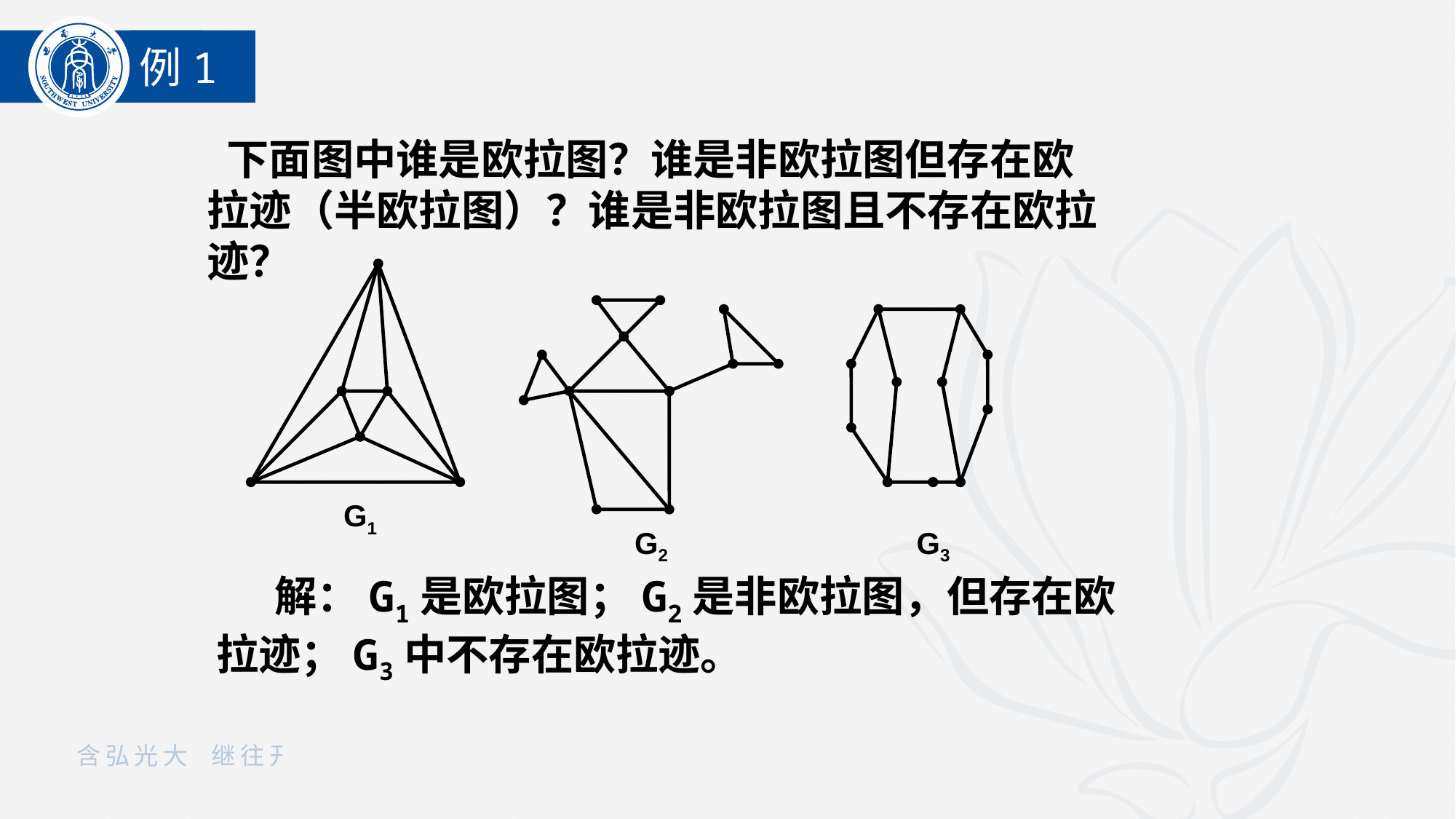

例1
 下面图中谁是欧拉图？谁是非欧拉图但存在欧拉迹（半欧拉图）？谁是非欧拉图且不存在欧拉迹？

G1

G2

G3
     解：G1是欧拉图；G2是非欧拉图，但存在欧拉迹；G3中不存在欧拉迹。